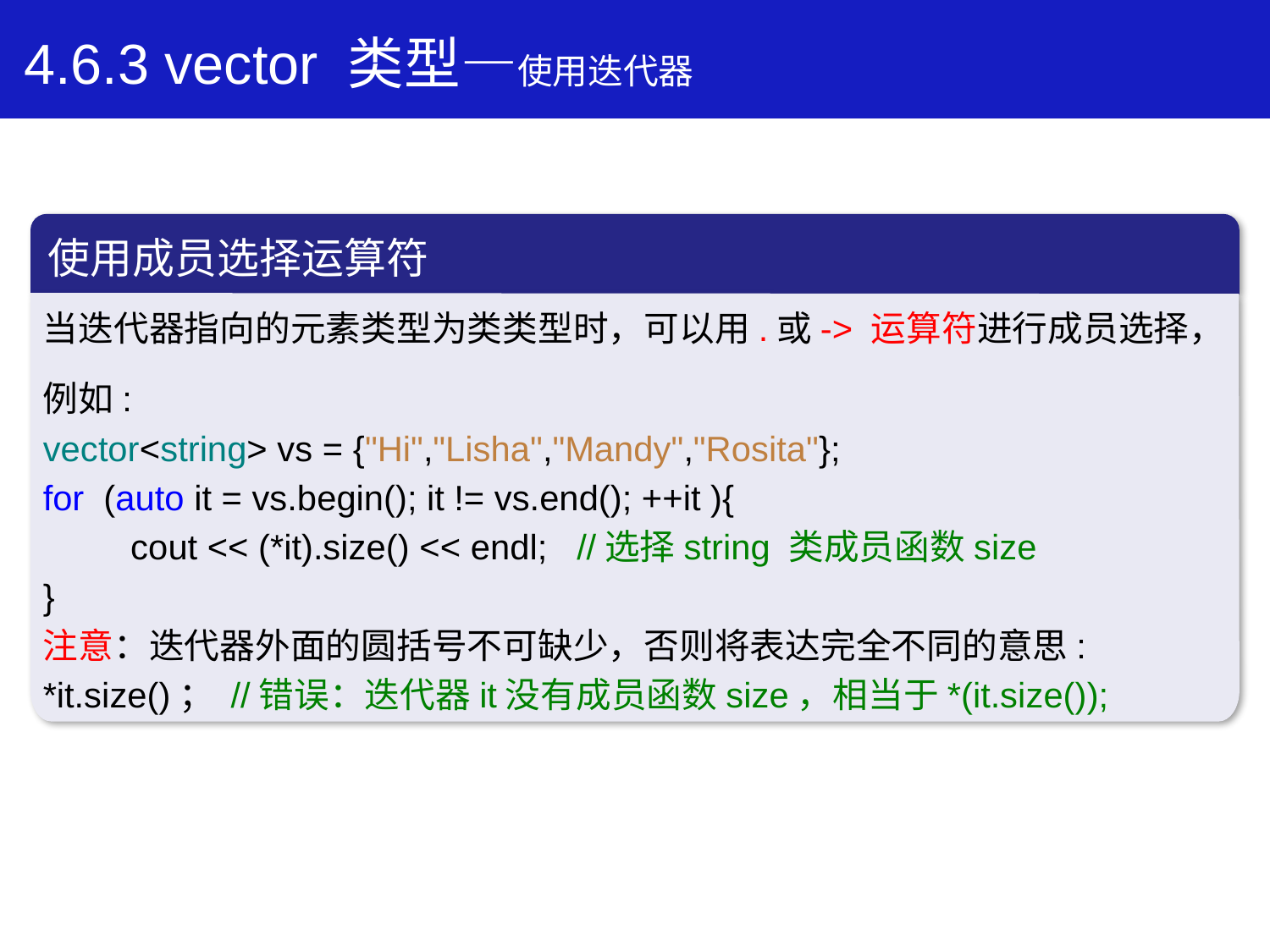

4.6.3 vector 类型—使用迭代器
使用成员选择运算符
当迭代器指向的元素类型为类类型时，可以用.或-> 运算符进行成员选择，
例如:
vector<string> vs = {"Hi","Lisha","Mandy","Rosita"};
for  (auto it = vs.begin(); it != vs.end(); ++it ){
         cout << (*it).size() << endl;   //选择string 类成员函数size
}
注意：迭代器外面的圆括号不可缺少，否则将表达完全不同的意思:
*it.size()； //错误：迭代器it没有成员函数size，相当于*(it.size());
99